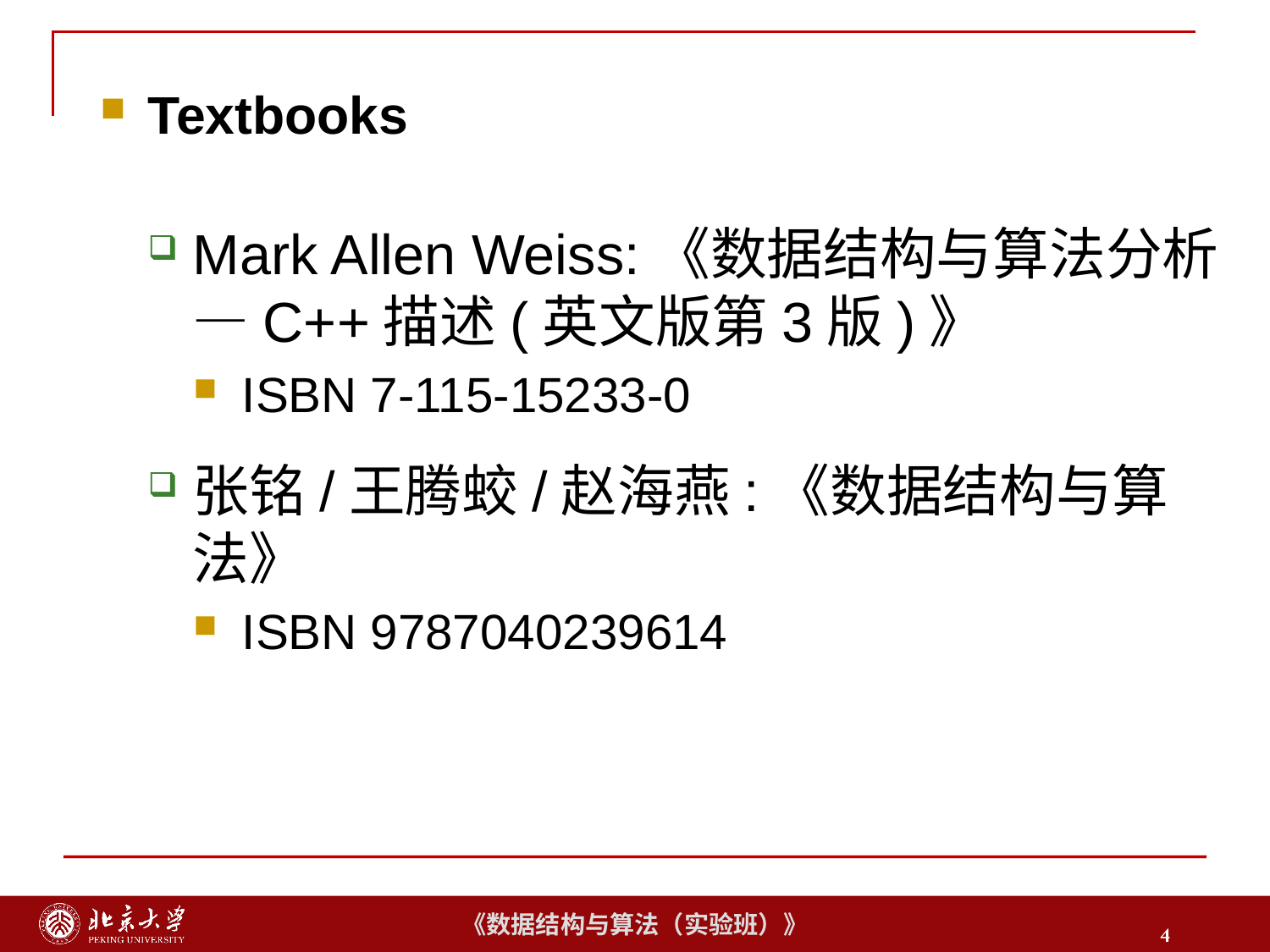

Textbooks
Mark Allen Weiss:《数据结构与算法分析—C++描述(英文版第3版)》
ISBN 7-115-15233-0
张铭/王腾蛟/赵海燕:《数据结构与算法》
ISBN 9787040239614
4